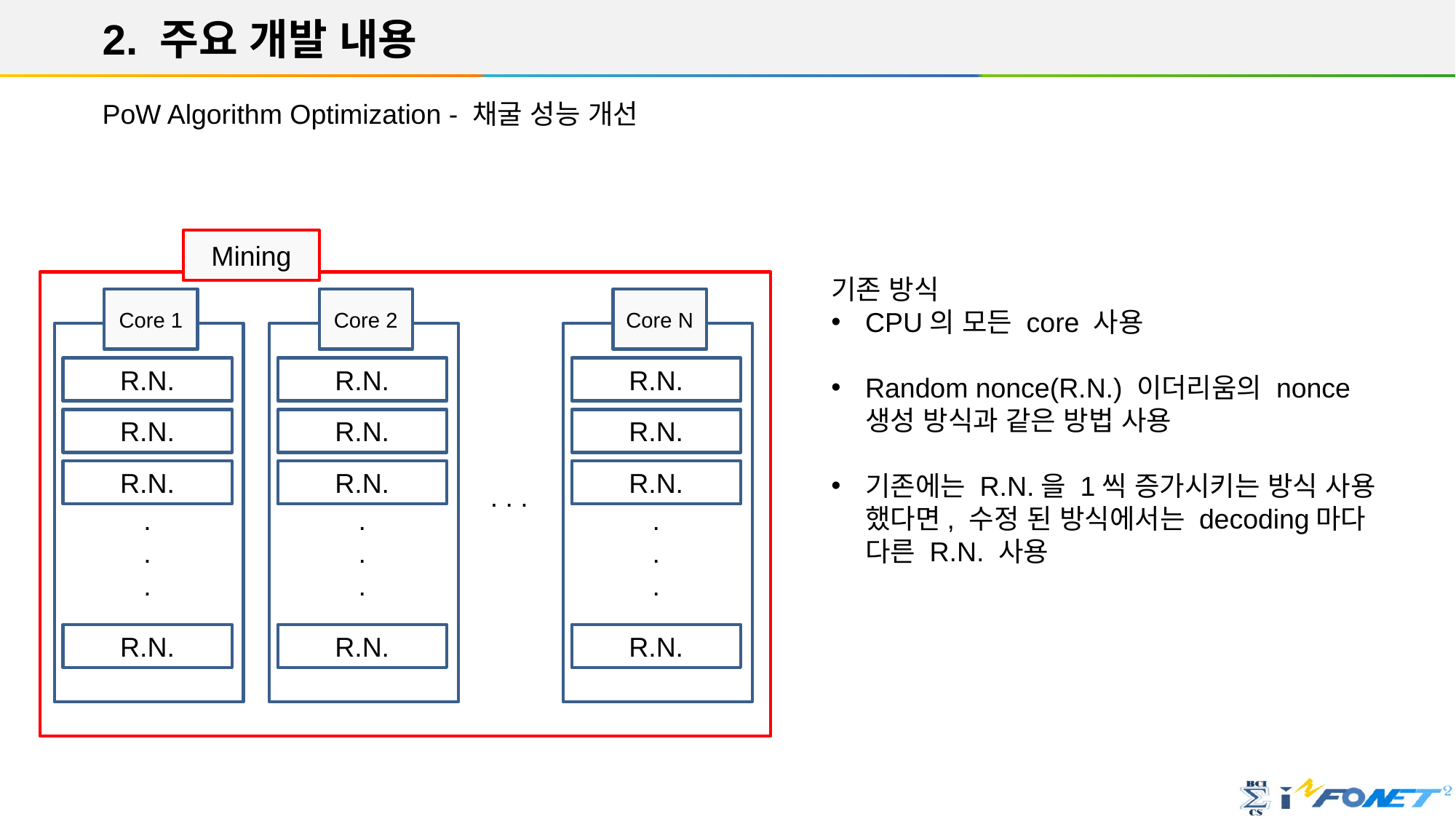

2. 주요 개발 내용
PoW Algorithm Optimization - 채굴 성능 개선

Mining
기존 방식
CPU의 모든 core 사용
Random nonce(R.N.) 이더리움의 nonce 생성 방식과 같은 방법 사용
기존에는 R.N.을 1씩 증가시키는 방식 사용 했다면, 수정 된 방식에서는 decoding마다 다른 R.N. 사용

Core 1
Core 2
Core N

R.N.
R.N.
R.N.
R.N.
R.N.
R.N.
R.N.
R.N.
R.N.
. . .

.
.
.

.
.
.

.
.
.

R.N.
R.N.
R.N.